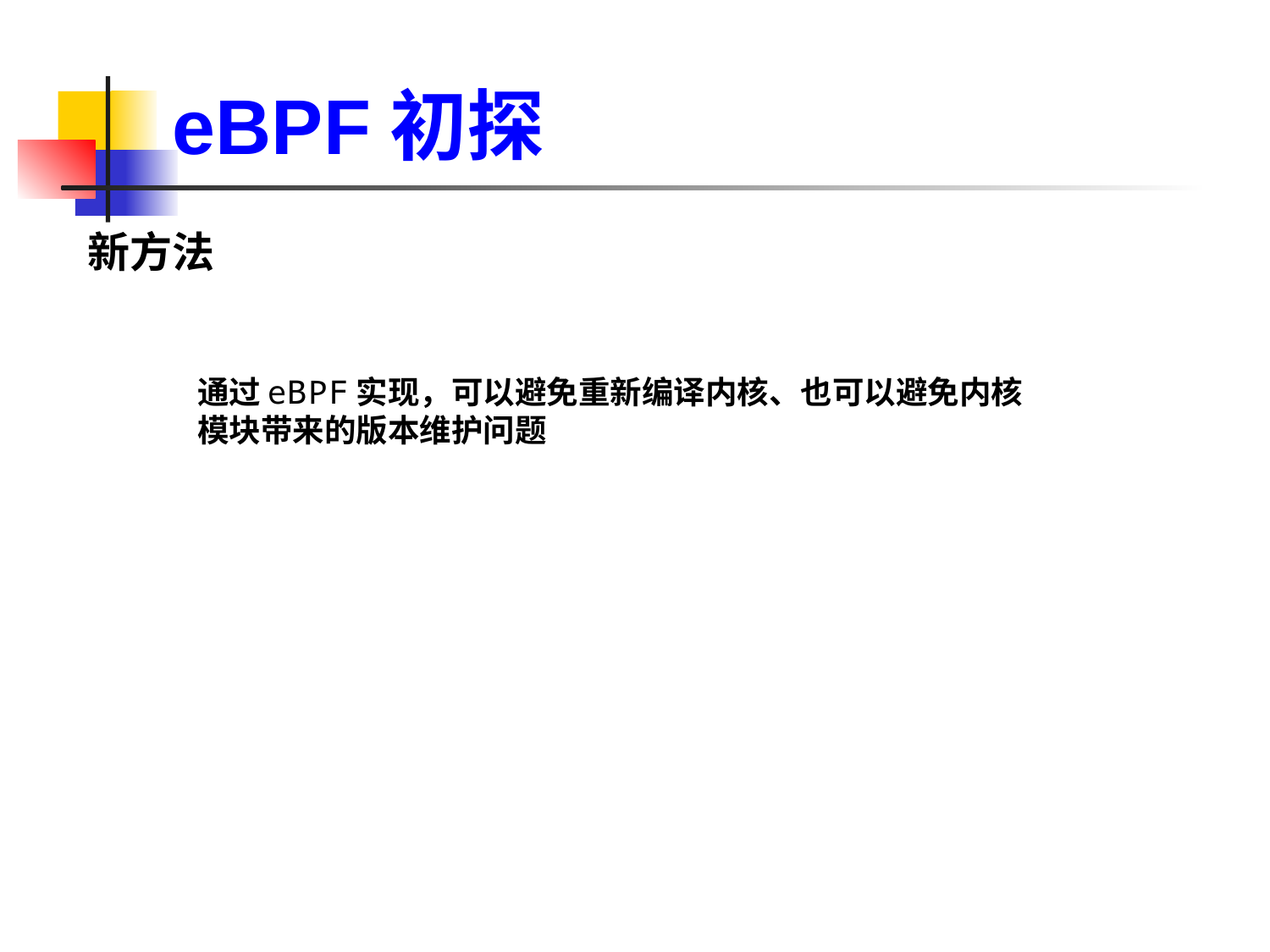

eBPF初探
新方法
通过eBPF实现，可以避免重新编译内核、也可以避免内核模块带来的版本维护问题